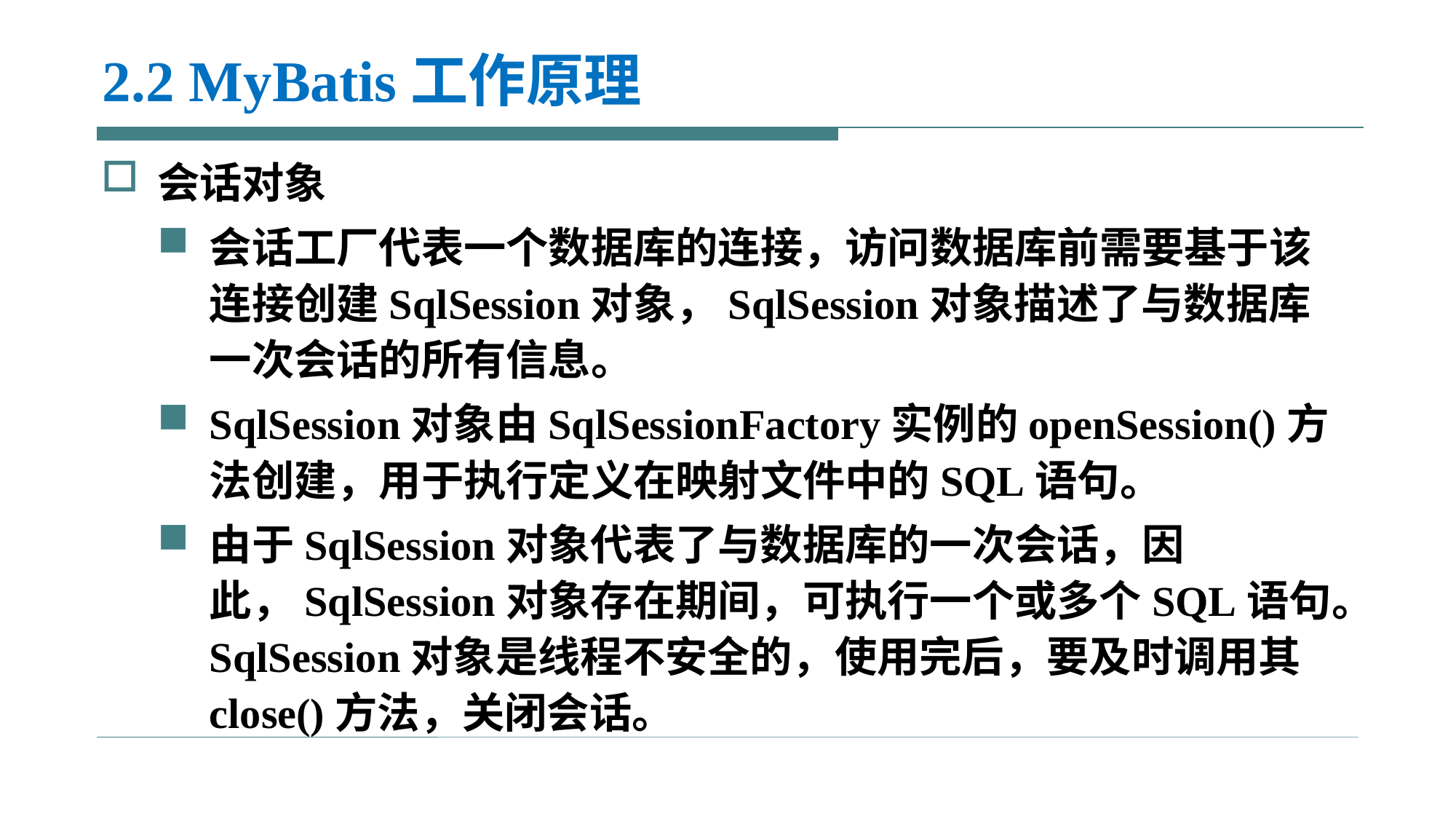

# 2.2 MyBatis工作原理
会话对象
会话工厂代表一个数据库的连接，访问数据库前需要基于该连接创建SqlSession对象，SqlSession对象描述了与数据库一次会话的所有信息。
SqlSession对象由SqlSessionFactory实例的openSession()方法创建，用于执行定义在映射文件中的SQL语句。
由于SqlSession对象代表了与数据库的一次会话，因此，SqlSession对象存在期间，可执行一个或多个SQL语句。SqlSession对象是线程不安全的，使用完后，要及时调用其close()方法，关闭会话。
15